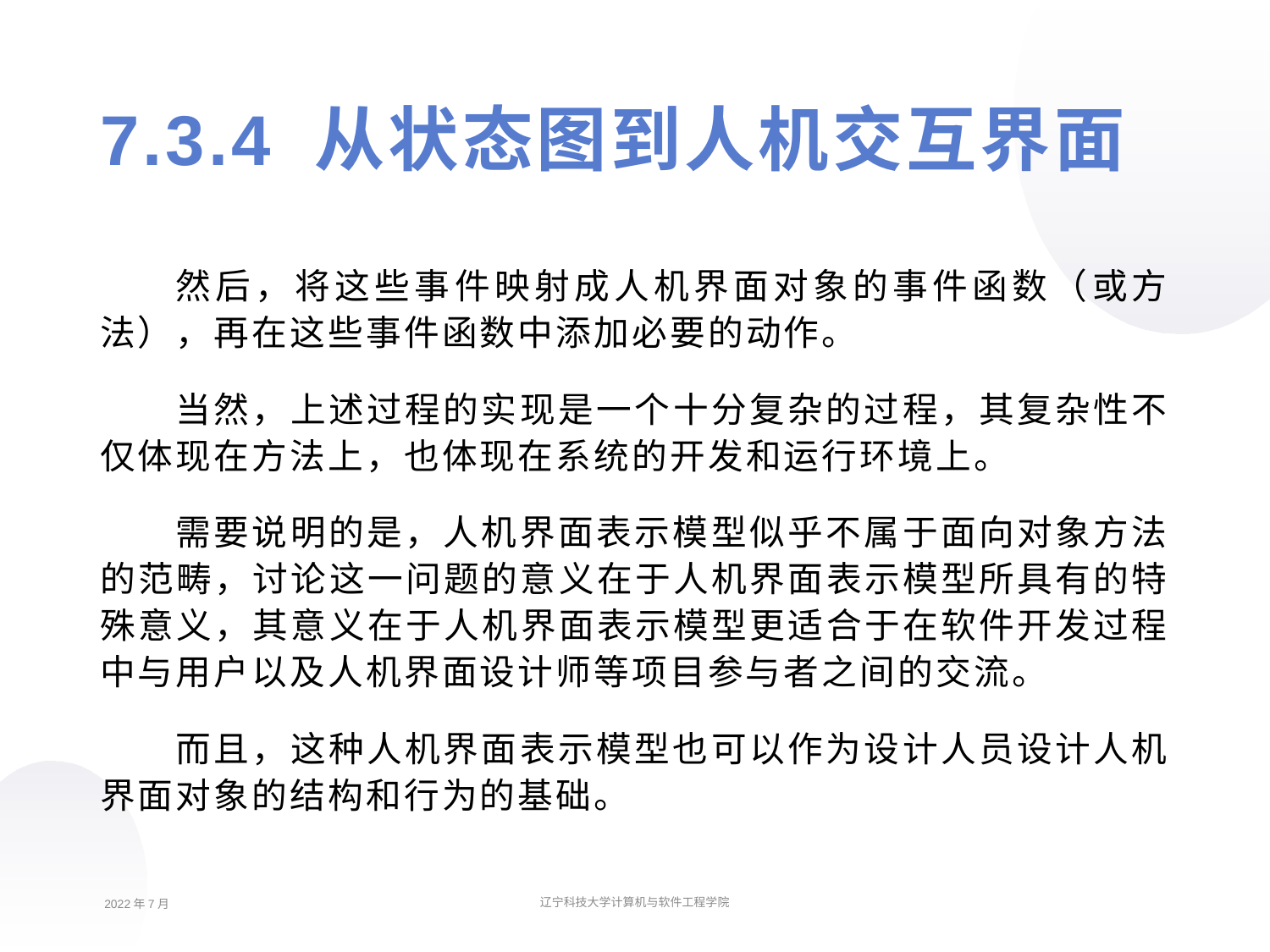

7.3.4 从状态图到人机交互界面
然后，将这些事件映射成人机界面对象的事件函数（或方法），再在这些事件函数中添加必要的动作。
当然，上述过程的实现是一个十分复杂的过程，其复杂性不仅体现在方法上，也体现在系统的开发和运行环境上。
需要说明的是，人机界面表示模型似乎不属于面向对象方法的范畴，讨论这一问题的意义在于人机界面表示模型所具有的特殊意义，其意义在于人机界面表示模型更适合于在软件开发过程中与用户以及人机界面设计师等项目参与者之间的交流。
而且，这种人机界面表示模型也可以作为设计人员设计人机界面对象的结构和行为的基础。

2022年7月
辽宁科技大学计算机与软件工程学院
86